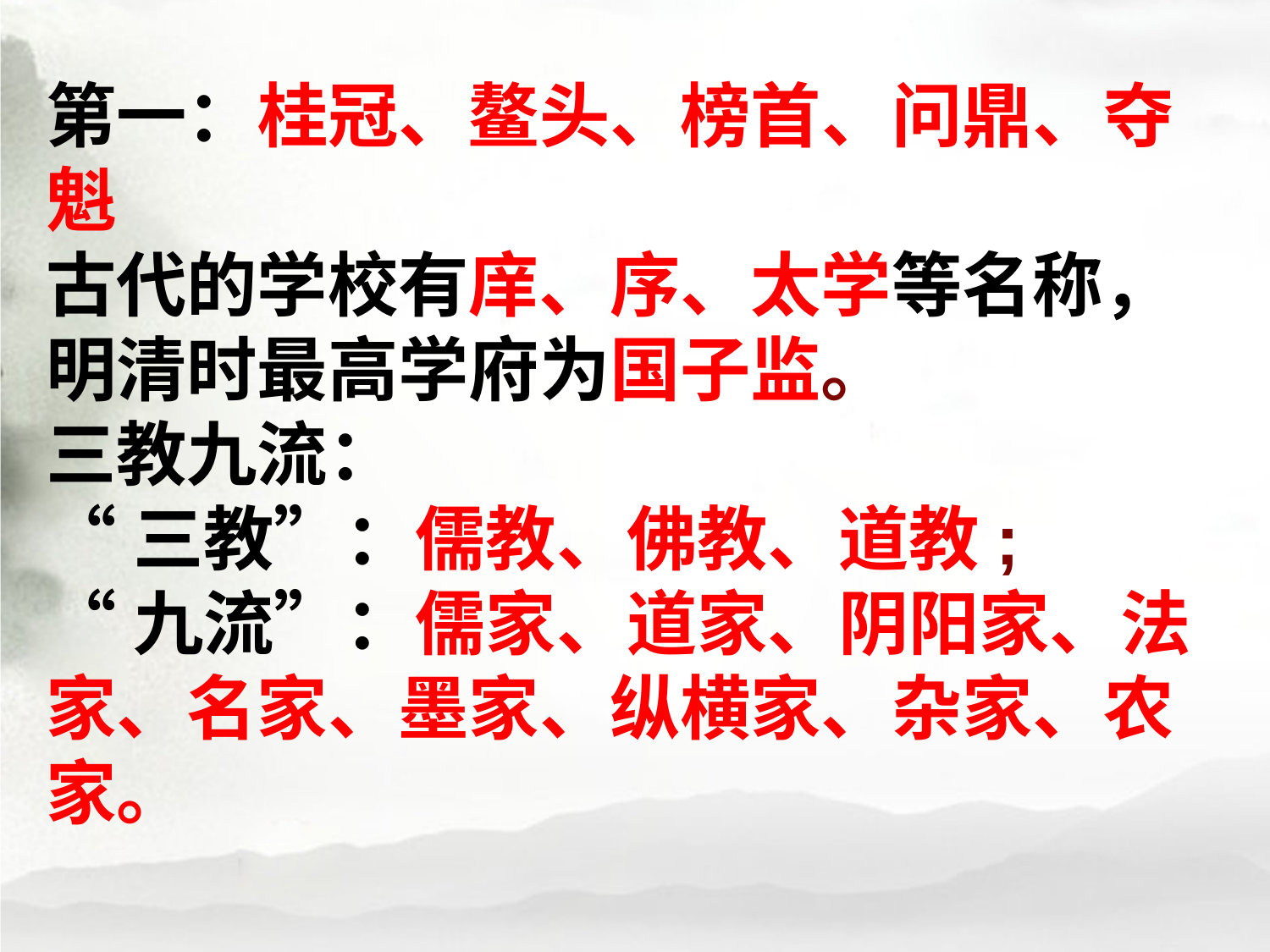

第一：桂冠、鳌头、榜首、问鼎、夺魁
古代的学校有庠、序、太学等名称，明清时最高学府为国子监。
三教九流：
“三教”：儒教、佛教、道教;
“九流”：儒家、道家、阴阳家、法家、名家、墨家、纵横家、杂家、农家。